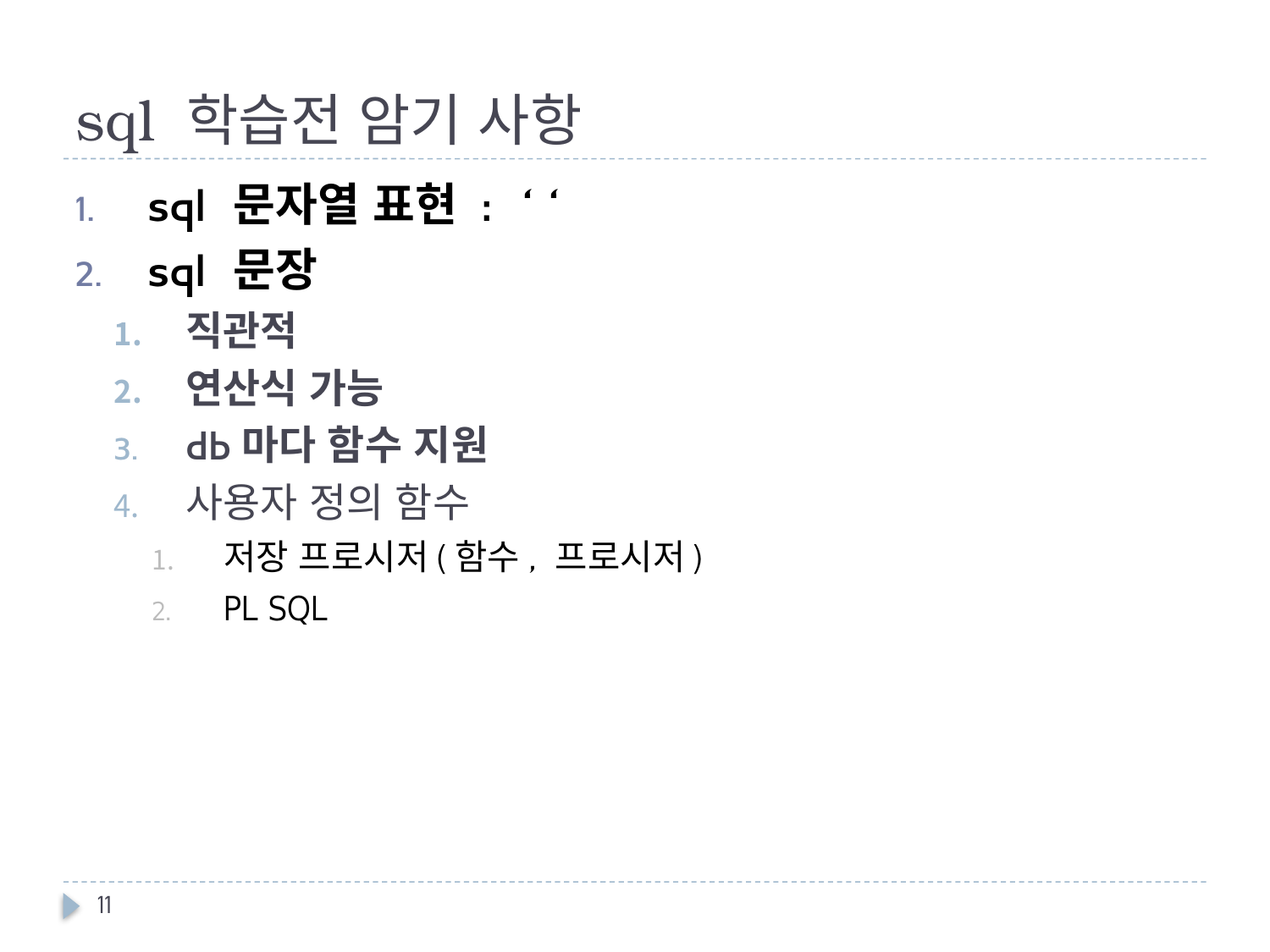

# sql 학습전 암기 사항
sql 문자열 표현 :  ‘ ‘
sql 문장
직관적
연산식 가능
db마다 함수 지원
사용자 정의 함수
저장 프로시저(함수, 프로시저)
PL SQL

11